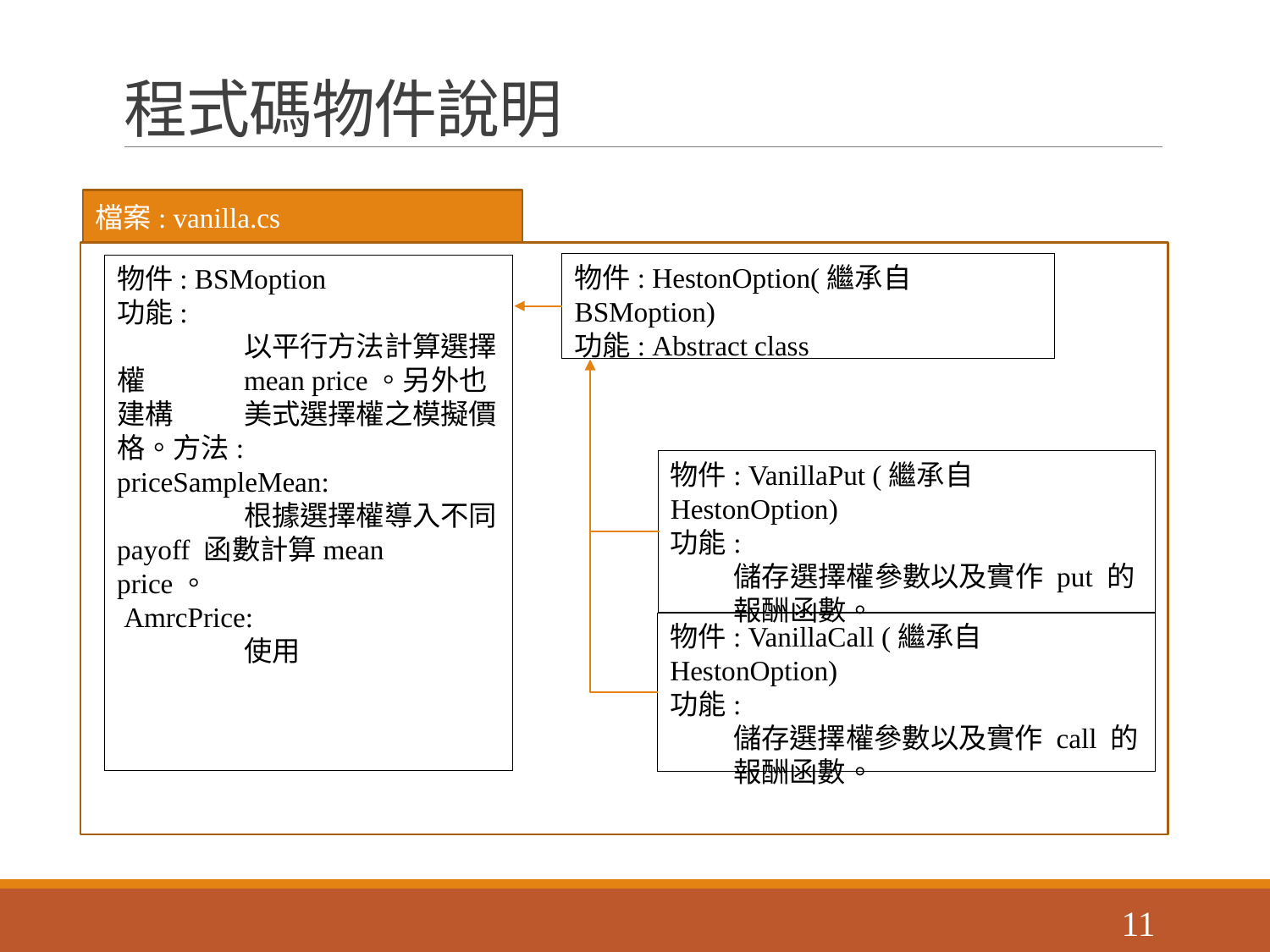

# 程式碼物件說明
檔案: vanilla.cs

物件: HestonOption(繼承自BSMoption)
功能: Abstract class
物件: BSMoption
功能:
	以平行方法計算選擇權	mean price。另外也建構	美式選擇權之模擬價格。方法:
priceSampleMean:
	根據選擇權導入不同	payoff 函數計算mean 	price。
 AmrcPrice:
	使用

物件: VanillaPut (繼承自 HestonOption)
功能:
儲存選擇權參數以及實作 put 的報酬函數。
物件: VanillaCall (繼承自 HestonOption)
功能:
儲存選擇權參數以及實作 call 的報酬函數。

11